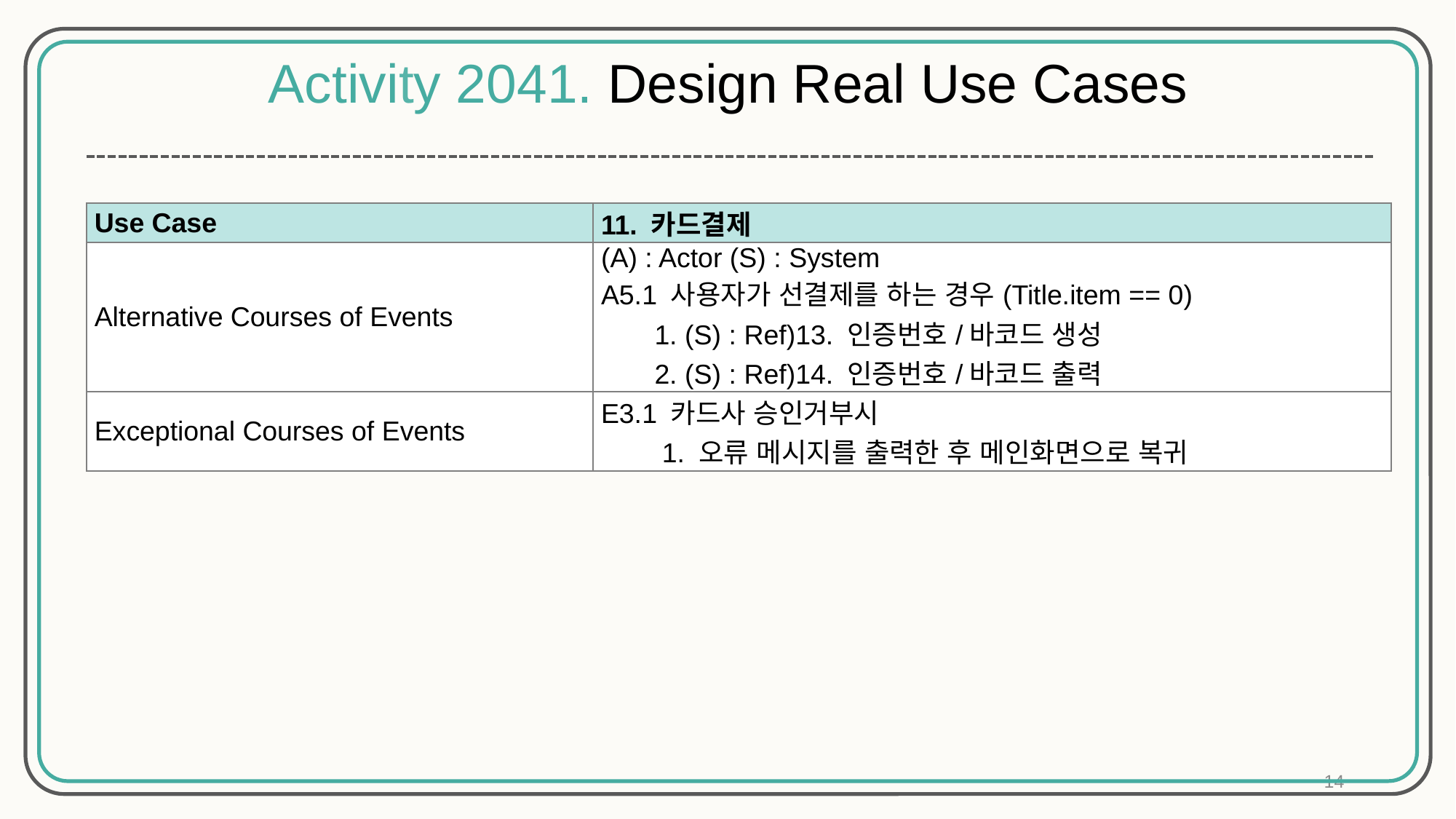

Activity 2041. Design Real Use Cases
| Use Case | 11. 카드결제 |
| --- | --- |
| Alternative Courses of Events | (A) : Actor (S) : System A5.1 사용자가 선결제를 하는 경우(Title.item == 0)        1. (S) : Ref)13. 인증번호/바코드 생성        2. (S) : Ref)14. 인증번호/바코드 출력 |
| Exceptional Courses of Events | E3.1 카드사 승인거부시         1. 오류 메시지를 출력한 후 메인화면으로 복귀 |
14